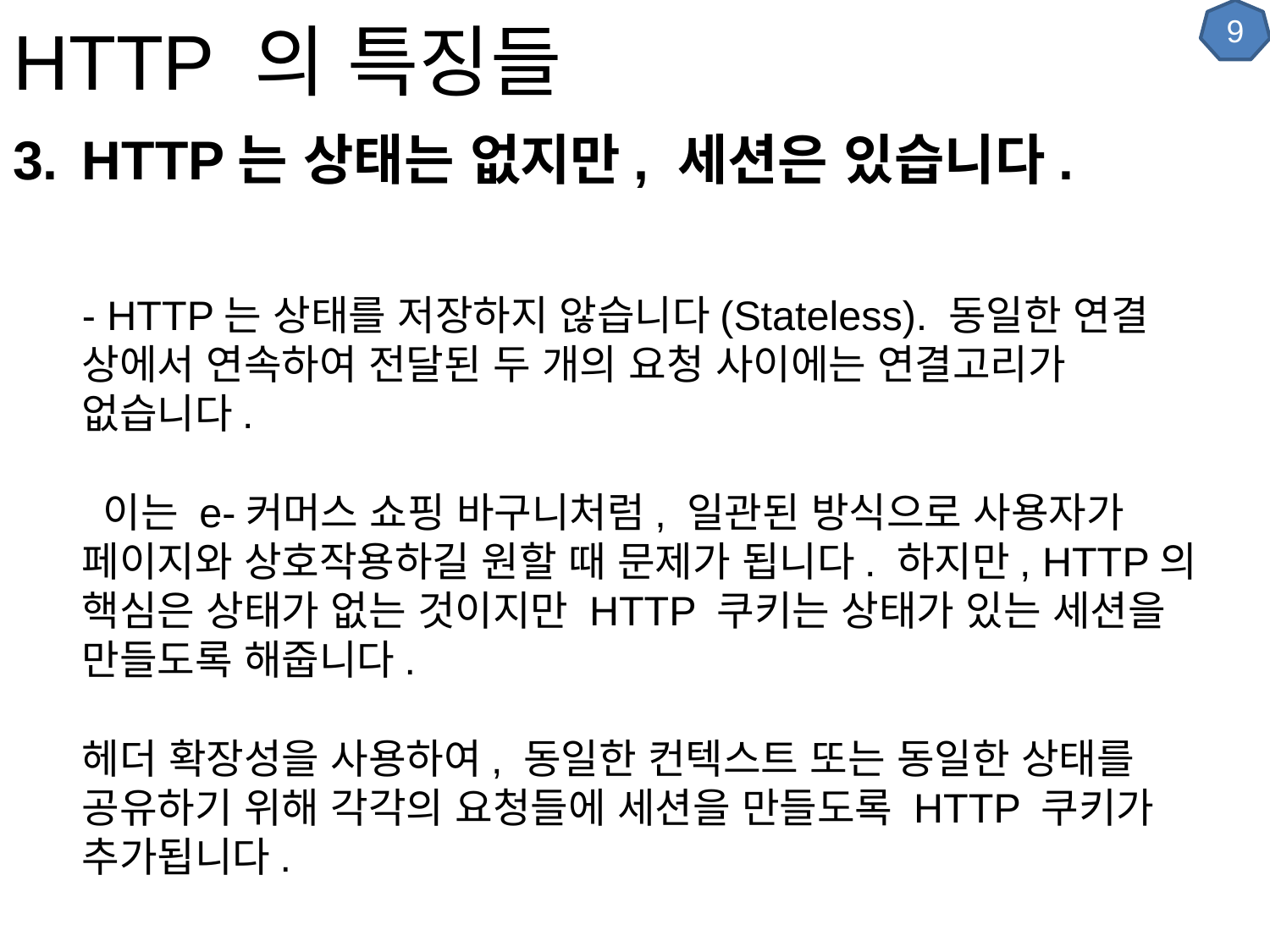

# HTTP 의 특징들
9
HTTP는 상태는 없지만, 세션은 있습니다.
- HTTP는 상태를 저장하지 않습니다(Stateless). 동일한 연결 상에서 연속하여 전달된 두 개의 요청 사이에는 연결고리가 없습니다.
 이는 e-커머스 쇼핑 바구니처럼, 일관된 방식으로 사용자가 페이지와 상호작용하길 원할 때 문제가 됩니다. 하지만, HTTP의 핵심은 상태가 없는 것이지만 HTTP 쿠키는 상태가 있는 세션을 만들도록 해줍니다.
헤더 확장성을 사용하여, 동일한 컨텍스트 또는 동일한 상태를 공유하기 위해 각각의 요청들에 세션을 만들도록 HTTP 쿠키가 추가됩니다.